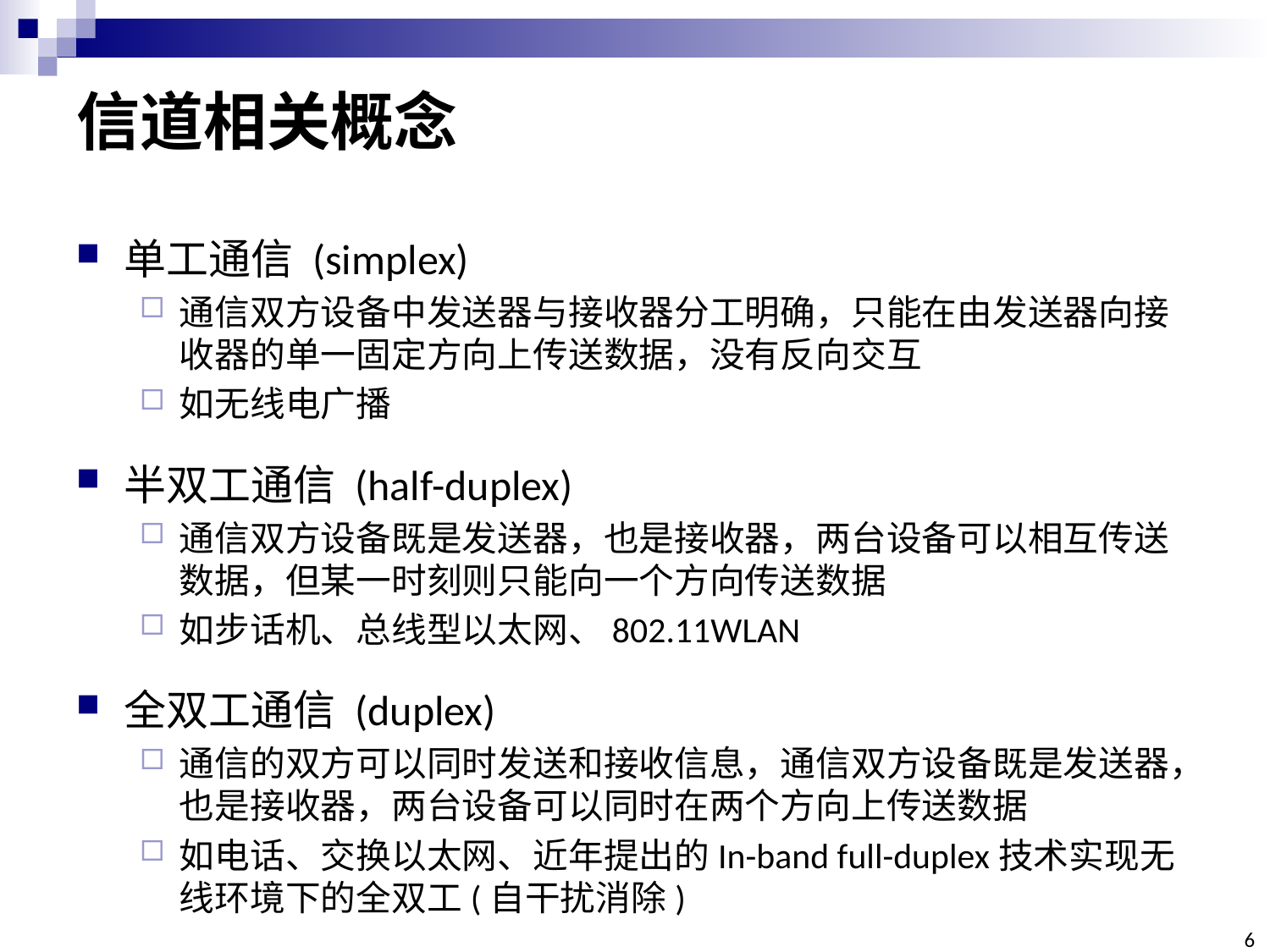

# 信道相关概念
单工通信 (simplex)
通信双方设备中发送器与接收器分工明确，只能在由发送器向接收器的单一固定方向上传送数据，没有反向交互
如无线电广播
半双工通信 (half-duplex)
通信双方设备既是发送器，也是接收器，两台设备可以相互传送数据，但某一时刻则只能向一个方向传送数据
如步话机、总线型以太网、802.11WLAN
全双工通信 (duplex)
通信的双方可以同时发送和接收信息，通信双方设备既是发送器，也是接收器，两台设备可以同时在两个方向上传送数据
如电话、交换以太网、近年提出的In-band full-duplex技术实现无线环境下的全双工(自干扰消除)
6